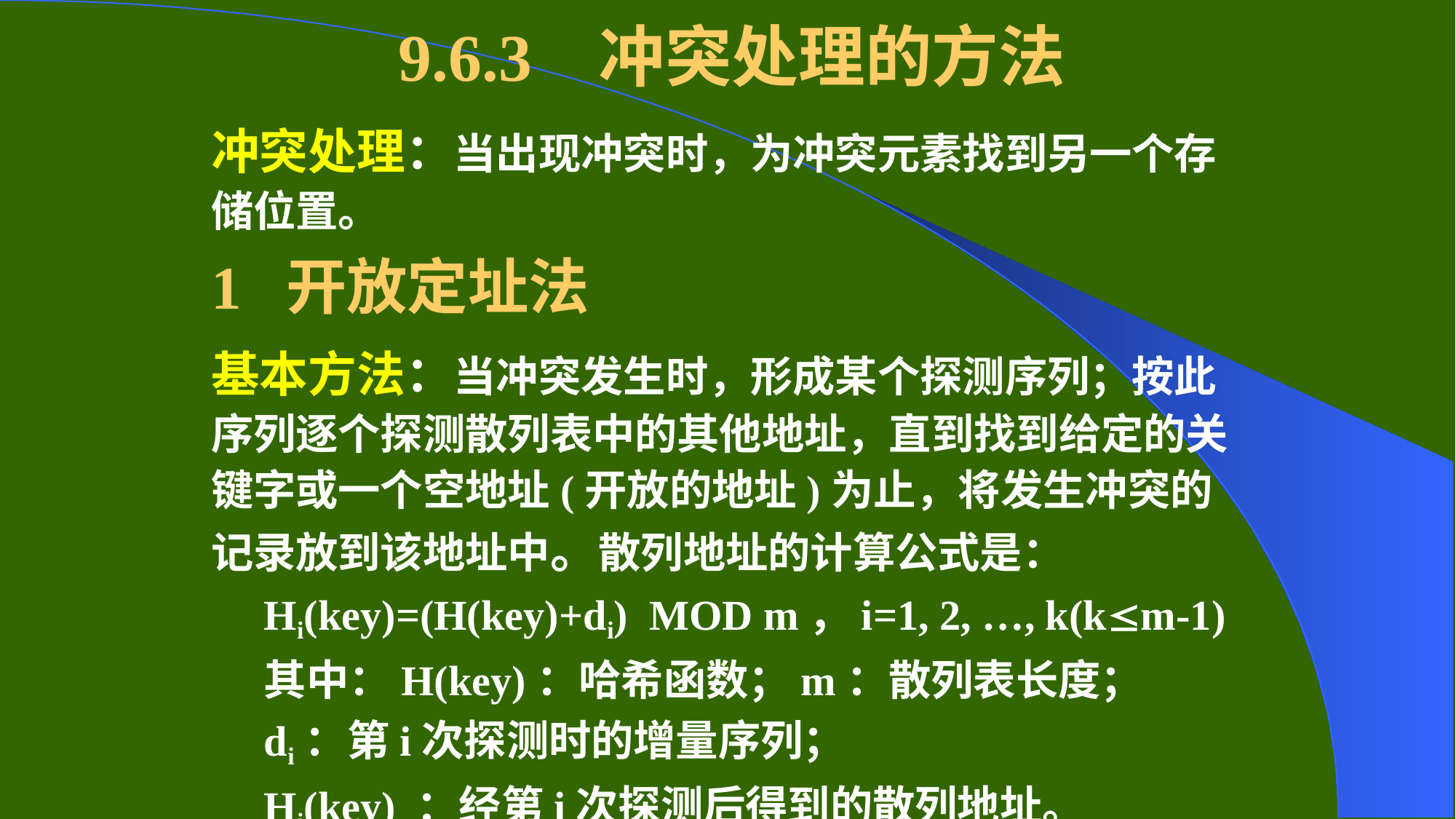

# 9.6.3   冲突处理的方法
冲突处理：当出现冲突时，为冲突元素找到另一个存储位置。
1  开放定址法
基本方法：当冲突发生时，形成某个探测序列；按此序列逐个探测散列表中的其他地址，直到找到给定的关键字或一个空地址(开放的地址)为止，将发生冲突的记录放到该地址中。散列地址的计算公式是：
Hi(key)=(H(key)+di)  MOD m，i=1, 2, …, k(k≤m-1)
其中：H(key)：哈希函数；m：散列表长度；
di：第i次探测时的增量序列；
Hi(key) ：经第i次探测后得到的散列地址。